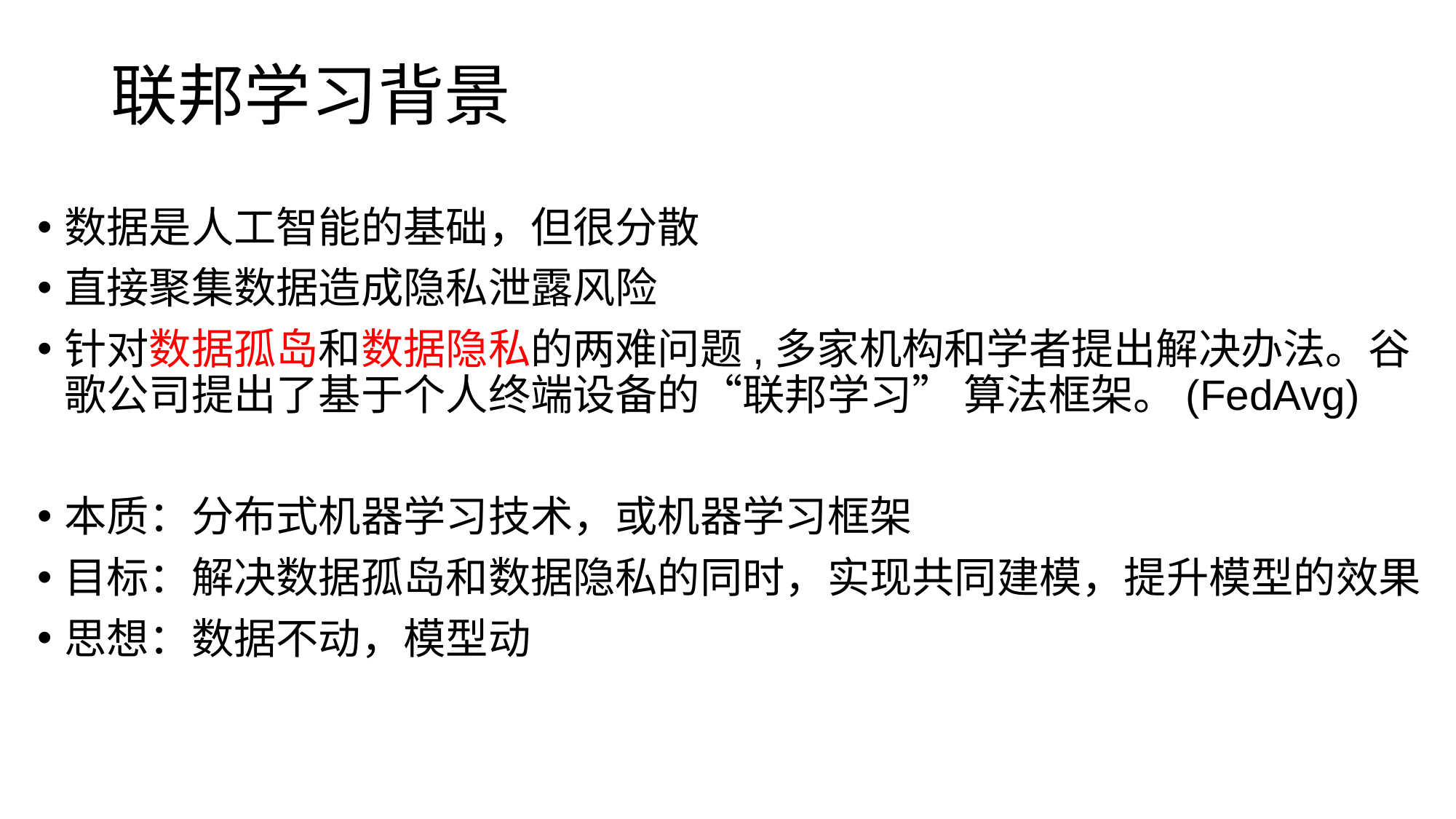

# 联邦学习背景
数据是人工智能的基础，但很分散
直接聚集数据造成隐私泄露风险
针对数据孤岛和数据隐私的两难问题,多家机构和学者提出解决办法。谷歌公司提出了基于个人终端设备的“联邦学习” 算法框架。(FedAvg)

本质：分布式机器学习技术，或机器学习框架
目标：解决数据孤岛和数据隐私的同时，实现共同建模，提升模型的效果
思想：数据不动，模型动